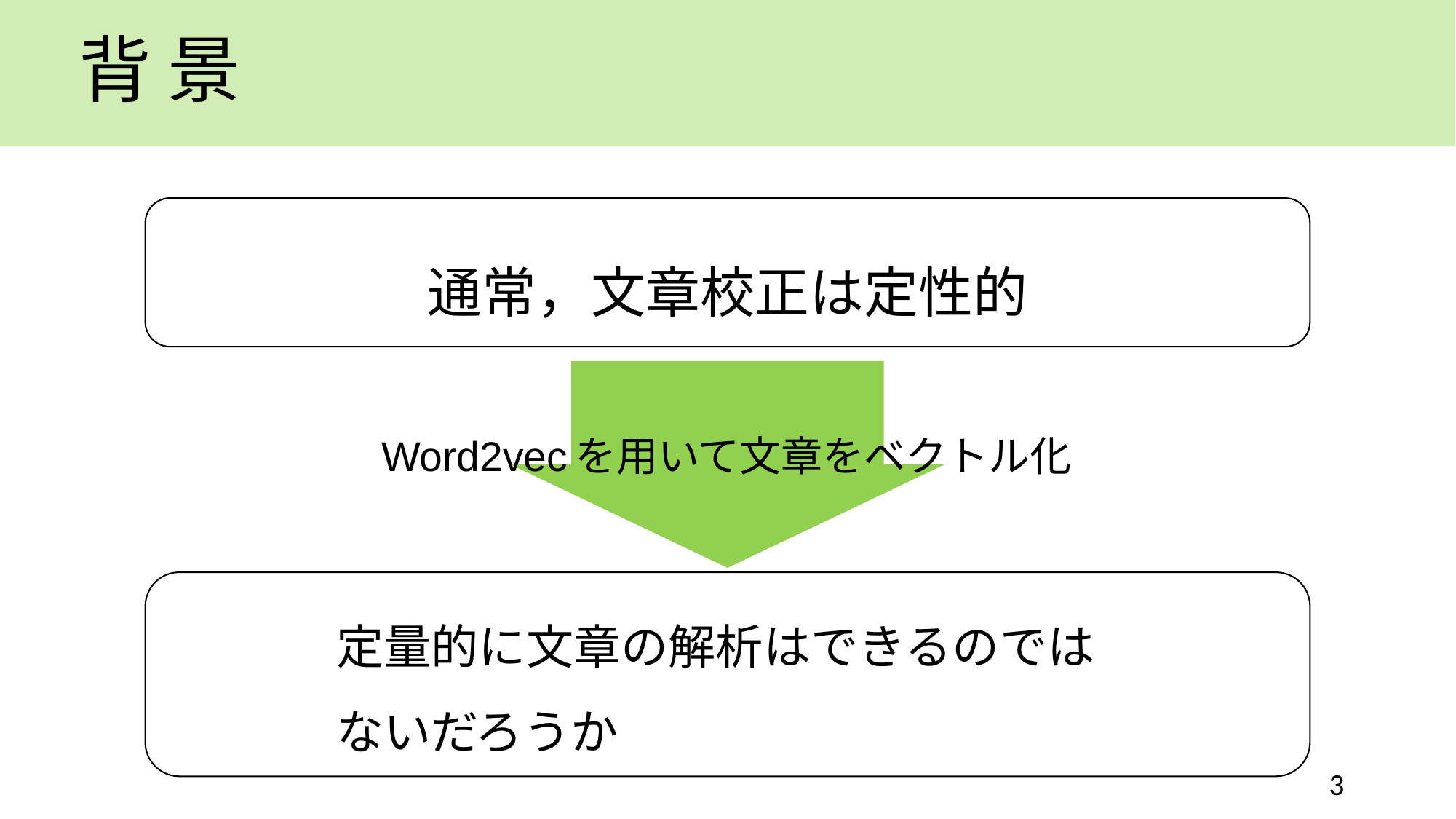

背 景

通常，文章校正は定性的

Word2vecを用いて文章をベクトル化

定量的に文章の解析はできるのではないだろうか
3